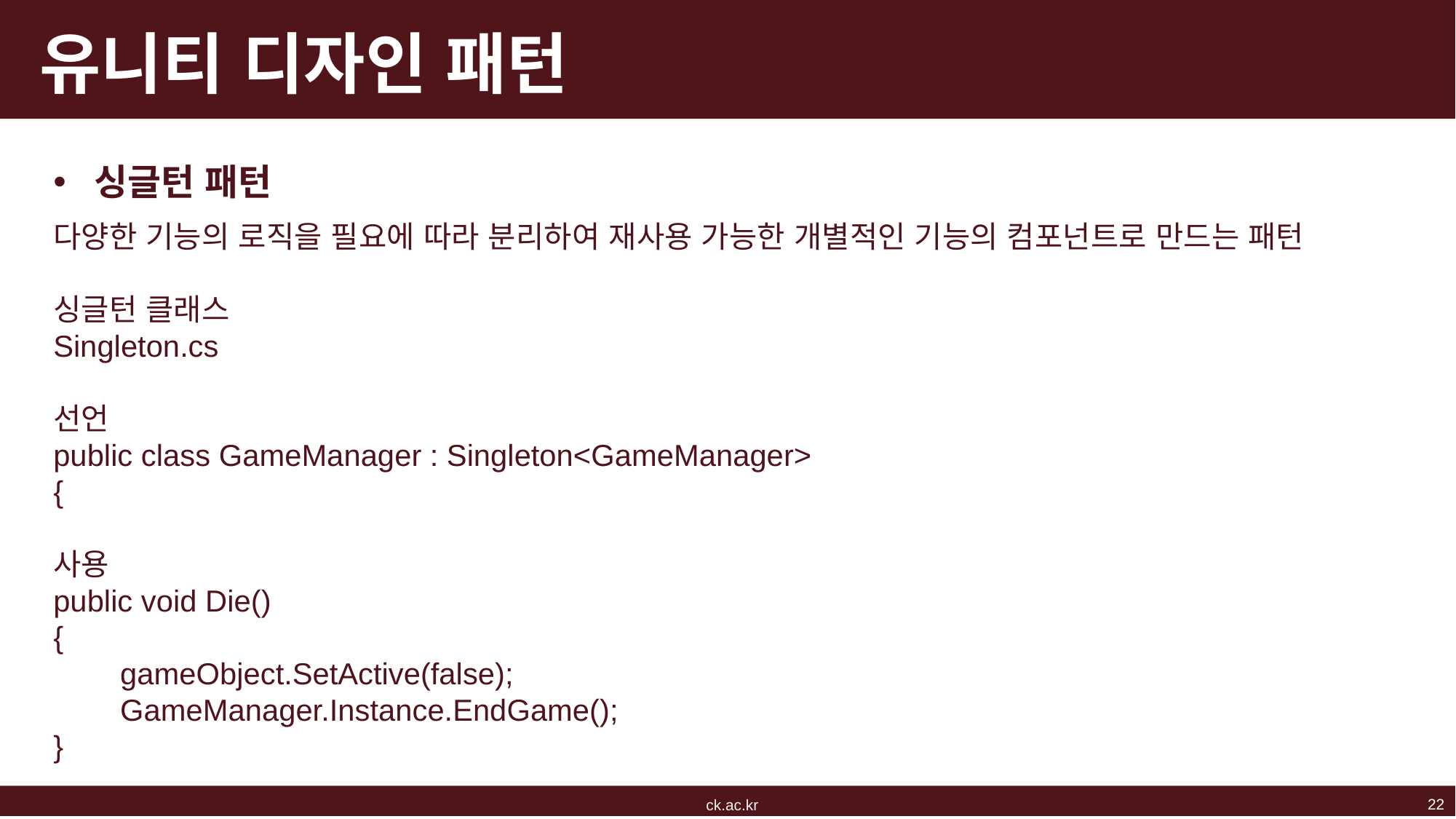

# 유니티 디자인 패턴
싱글턴 패턴

다양한 기능의 로직을 필요에 따라 분리하여 재사용 가능한 개별적인 기능의 컴포넌트로 만드는 패턴

싱글턴 클래스
Singleton.cs

선언
public class GameManager : Singleton<GameManager>
{

사용
public void Die()
{
        gameObject.SetActive(false);
        GameManager.Instance.EndGame();
}
22
ck.ac.kr